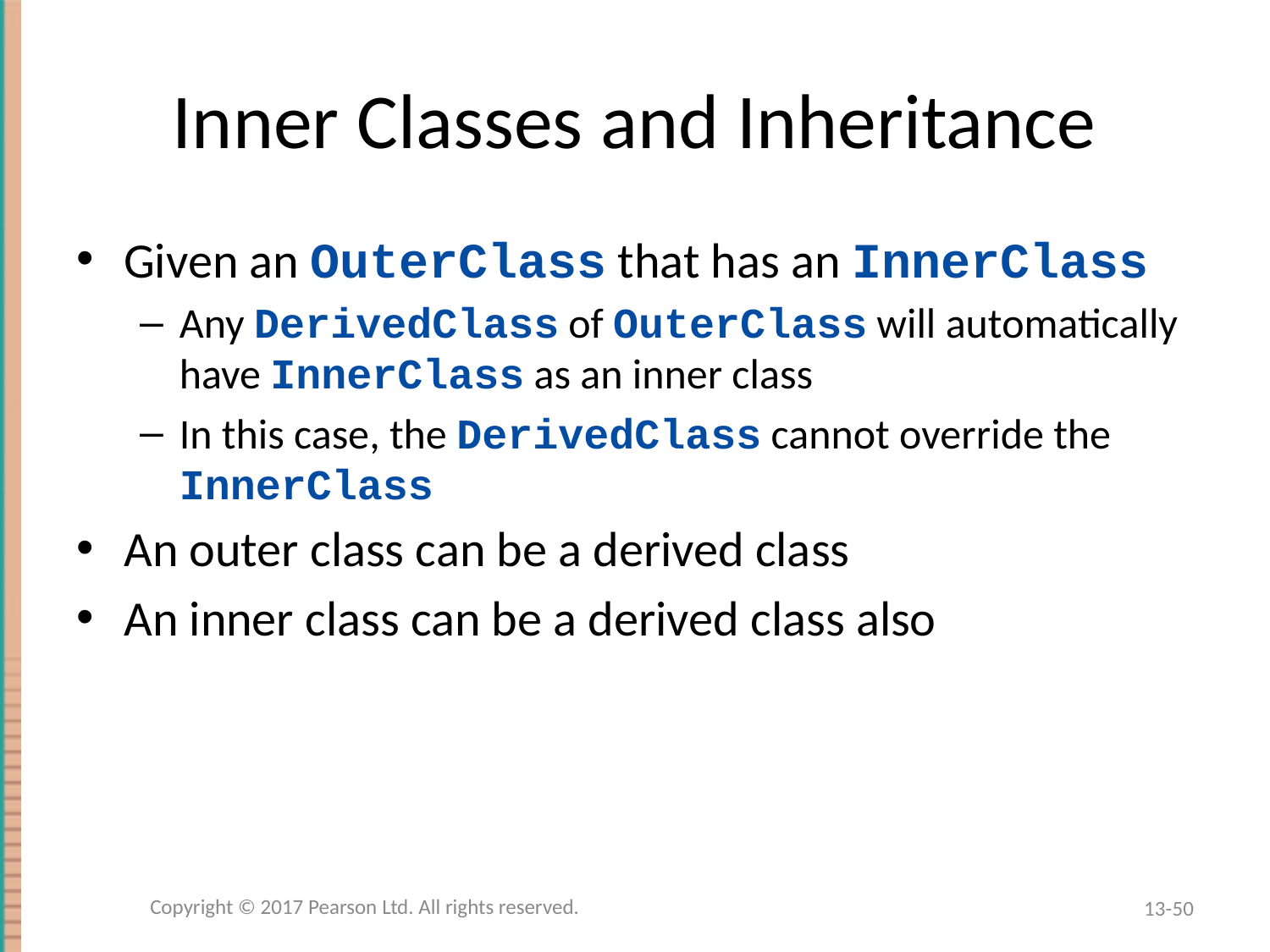

# Inner Classes and Inheritance
아우터클래스를 상속받은 클래스는 자동으로 이너클래스도 가진다
이때 이너클래스는 오버라이드 하지 못한다
Given an OuterClass that has an InnerClass
Any DerivedClass of OuterClass will automatically have InnerClass as an inner class
In this case, the DerivedClass cannot override the InnerClass
An outer class can be a derived class
An inner class can be a derived class also
아우터클래스와 이너클래스 모두 상속가능하다
Copyright © 2017 Pearson Ltd. All rights reserved.
13-50